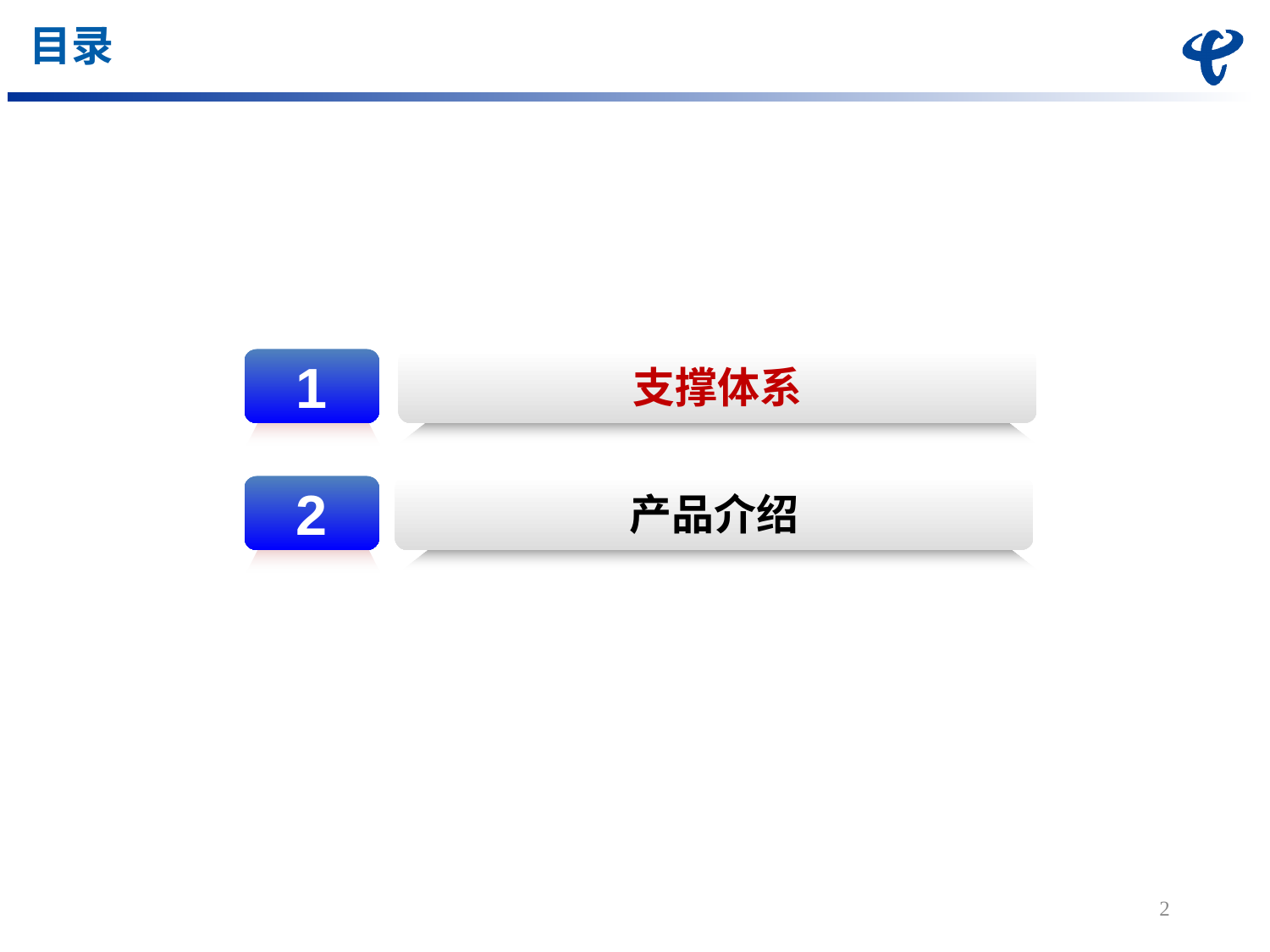

# 目录
1

支撑体系

2

产品介绍

2